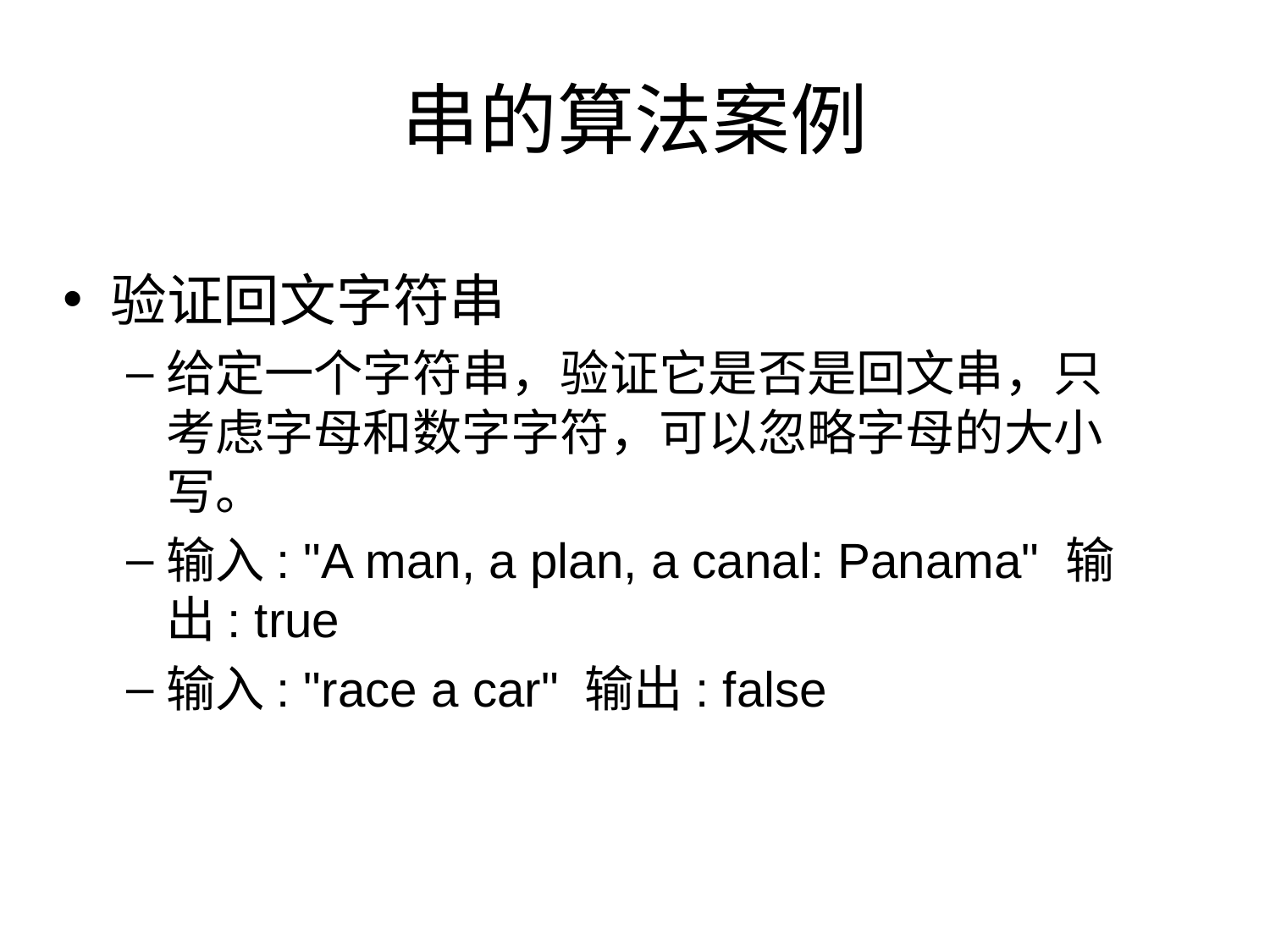

# 串的算法案例
验证回文字符串
给定一个字符串，验证它是否是回文串，只考虑字母和数字字符，可以忽略字母的大小写。
输入: "A man, a plan, a canal: Panama" 输出: true
输入: "race a car" 输出: false